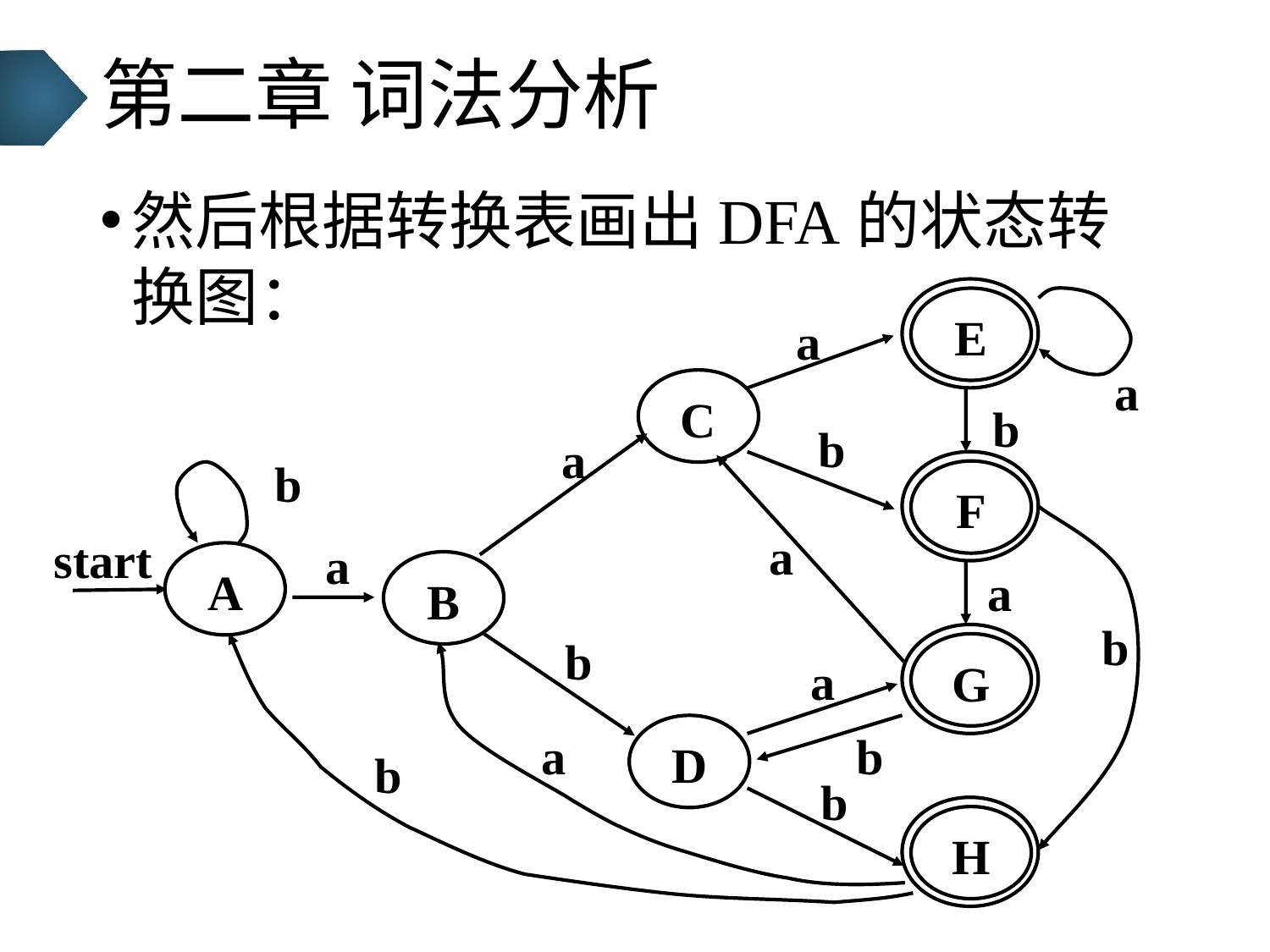

# 第二章 词法分析
然后根据转换表画出DFA的状态转换图：

E

a
a

C

b
b

a

b

F

a

b
start
a
A
B

a

G
b

b

a
a

D

b
b

H